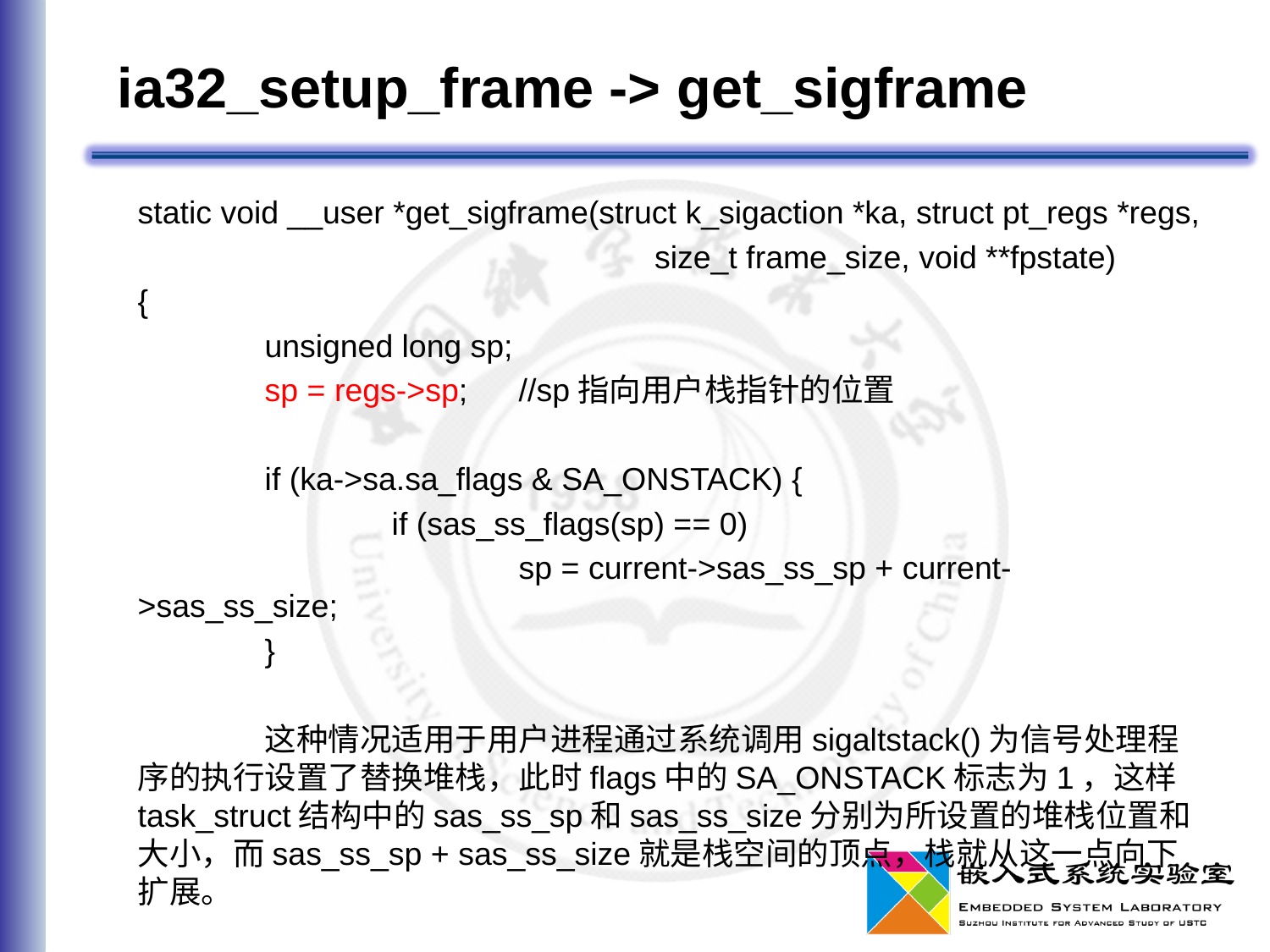

# ia32_setup_frame -> get_sigframe
static void __user *get_sigframe(struct k_sigaction *ka, struct pt_regs *regs,
				 size_t frame_size, void **fpstate)
{
	unsigned long sp;
	sp = regs->sp;	//sp指向用户栈指针的位置

	if (ka->sa.sa_flags & SA_ONSTACK) {
		if (sas_ss_flags(sp) == 0)
			sp = current->sas_ss_sp + current->sas_ss_size;
	}

	这种情况适用于用户进程通过系统调用sigaltstack()为信号处理程序的执行设置了替换堆栈，此时flags中的SA_ONSTACK标志为1，这样task_struct结构中的sas_ss_sp和sas_ss_size分别为所设置的堆栈位置和大小，而sas_ss_sp + sas_ss_size就是栈空间的顶点，栈就从这一点向下扩展。